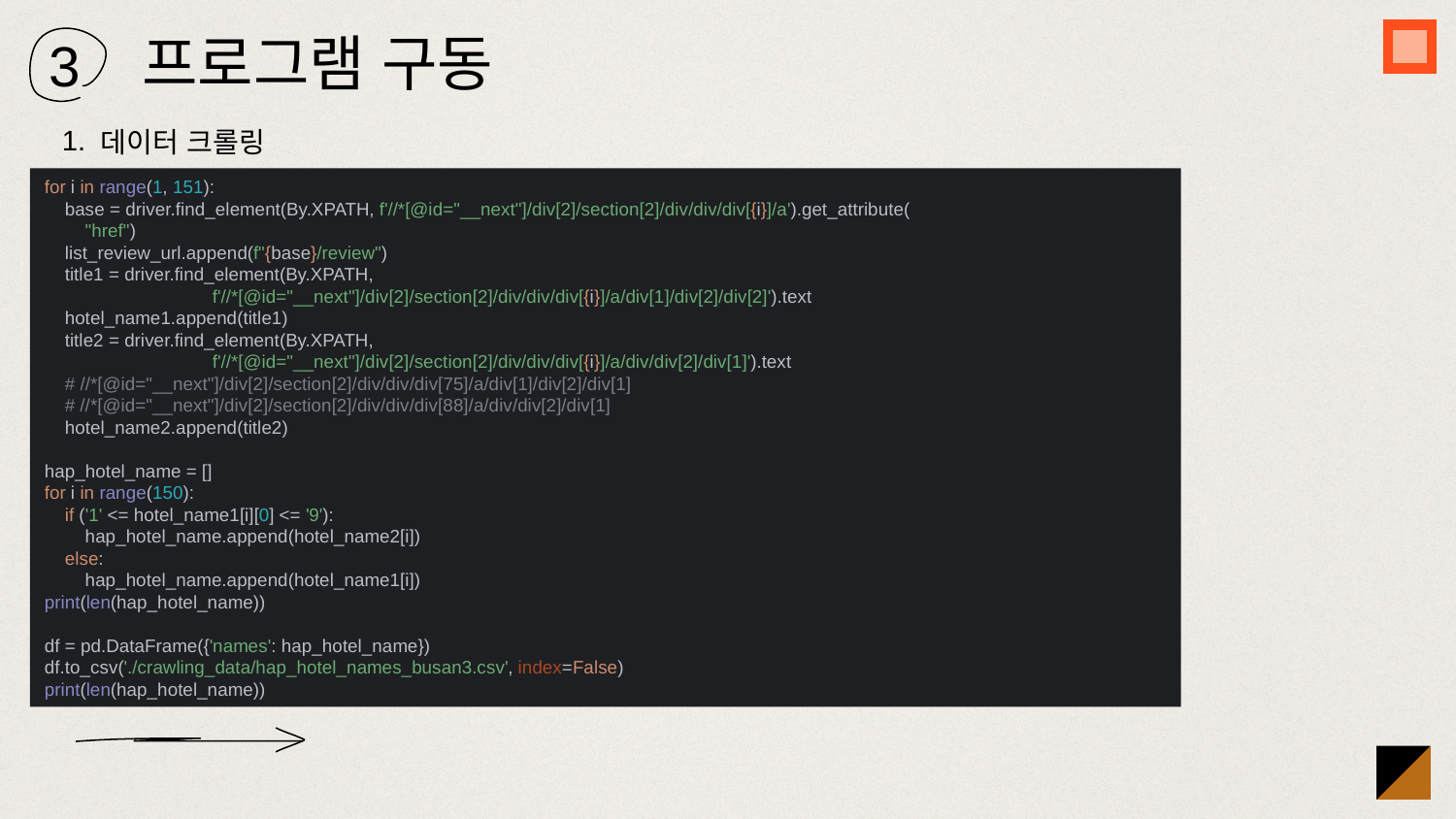

# 프로그램 구동

3
데이터 크롤링
1.
for i in range(1, 151):
    base = driver.find_element(By.XPATH, f'//*[@id="__next"]/div[2]/section[2]/div/div/div[{i}]/a').get_attribute(
        "href")
    list_review_url.append(f"{base}/review")
    title1 = driver.find_element(By.XPATH,
                                 f'//*[@id="__next"]/div[2]/section[2]/div/div/div[{i}]/a/div[1]/div[2]/div[2]').text
    hotel_name1.append(title1)
    title2 = driver.find_element(By.XPATH,
                                 f'//*[@id="__next"]/div[2]/section[2]/div/div/div[{i}]/a/div/div[2]/div[1]').text
    # //*[@id="__next"]/div[2]/section[2]/div/div/div[75]/a/div[1]/div[2]/div[1]
    # //*[@id="__next"]/div[2]/section[2]/div/div/div[88]/a/div/div[2]/div[1]
    hotel_name2.append(title2)
hap_hotel_name = []
for i in range(150):
    if ('1' <= hotel_name1[i][0] <= '9'):
        hap_hotel_name.append(hotel_name2[i])
    else:
        hap_hotel_name.append(hotel_name1[i])
print(len(hap_hotel_name))
df = pd.DataFrame({'names': hap_hotel_name})
df.to_csv('./crawling_data/hap_hotel_names_busan3.csv', index=False)
print(len(hap_hotel_name))